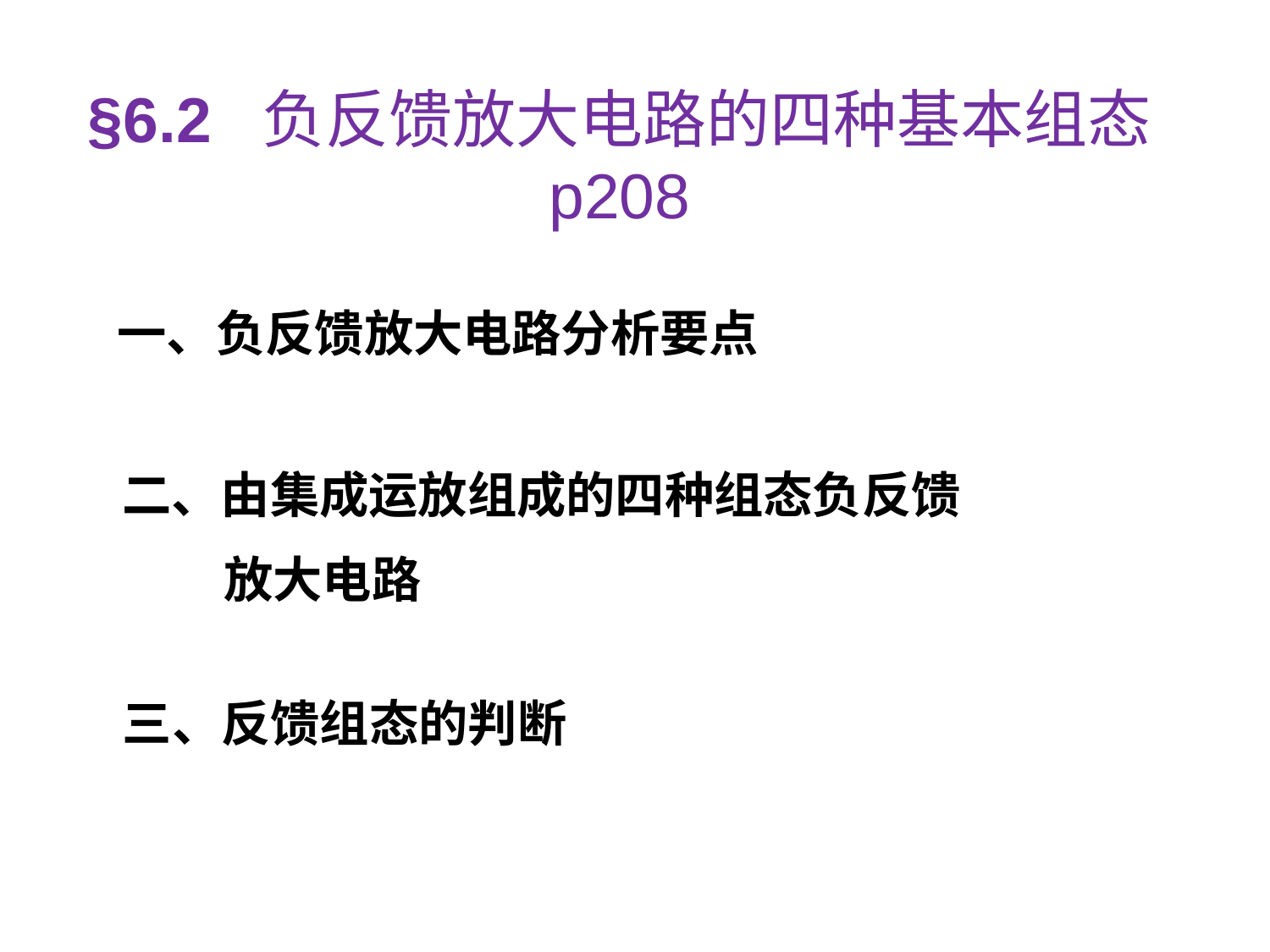

# §6.2  负反馈放大电路的四种基本组态 p208
一、负反馈放大电路分析要点
二、由集成运放组成的四种组态负反馈
        放大电路
三、反馈组态的判断